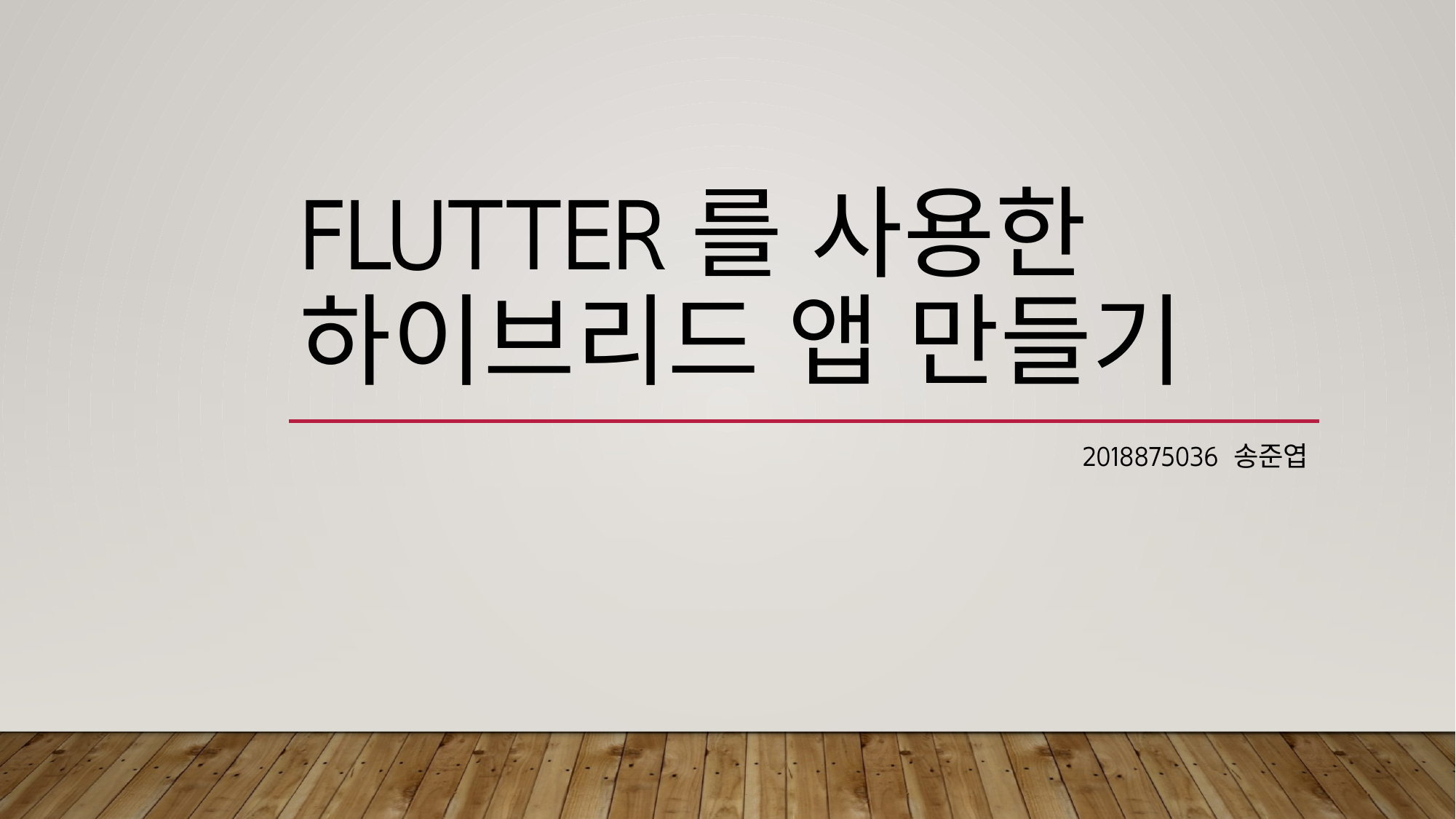

# Flutter를 사용한 하이브리드 앱 만들기
2018875036 송준엽